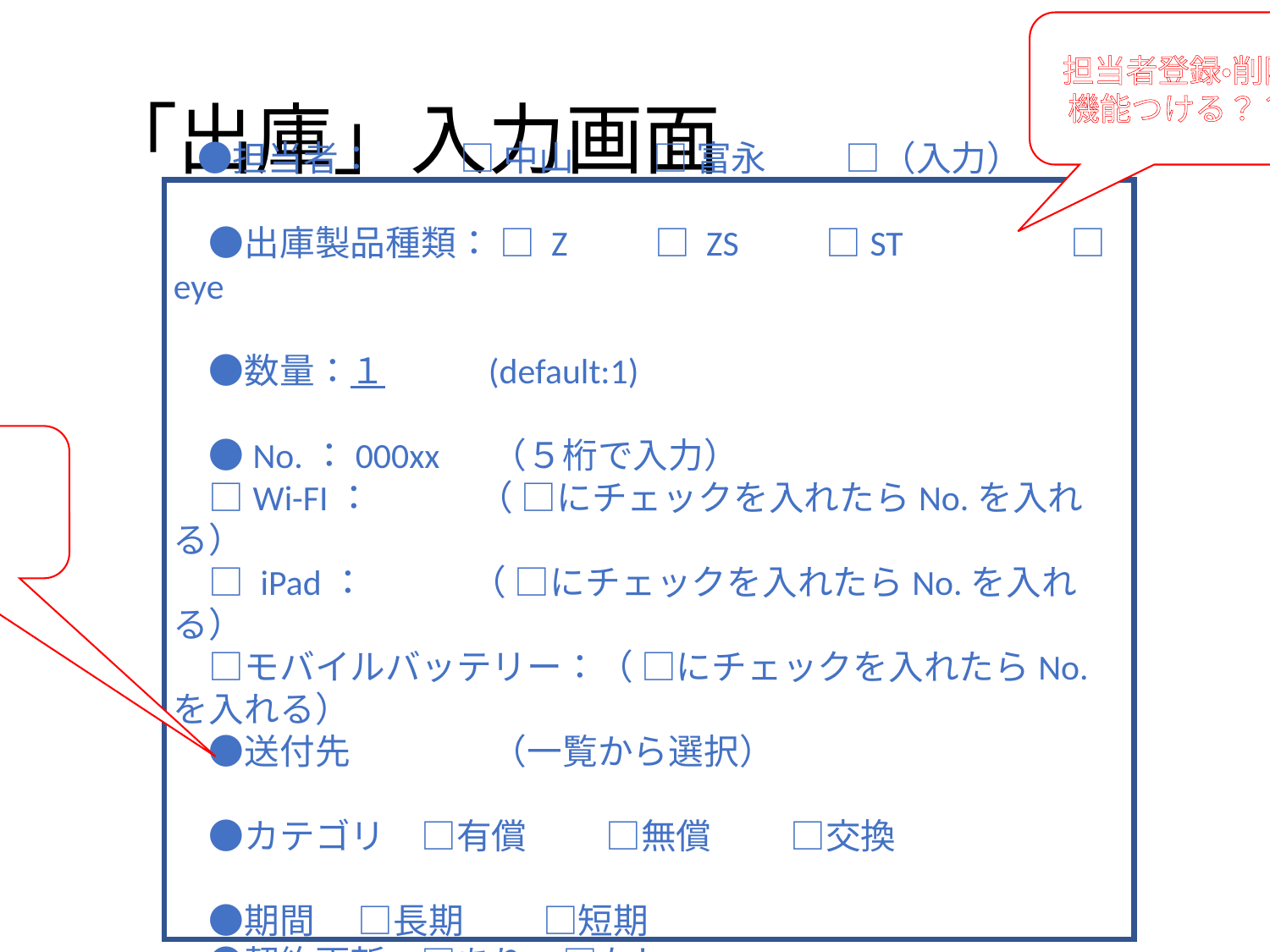

担当者登録・削除機能つける？？
# 「出庫」入力画面

　●担当者： 　　 □ 中山　　 □ 富永　　 □（入力）

　●出庫製品種類： □ Z　　 □ ZS　　 □ST　	 □eye

　●数量：１　　   (default:1)

　●No.：000xx 　（５桁で入力）
　□Wi-FI：　　　（ □にチェックを入れたらNo.を入れる）
　□ iPad：　　　（ □にチェックを入れたらNo.を入れる）
　□モバイルバッテリー：（ □にチェックを入れたらNo.を入れる）
　●送付先　　　　（一覧から選択）

　●カテゴリ　□有償　　 □無償　　 □交換

　●期間　 □長期　　 □短期
　●契約更新　□あり　□なし

対応種別